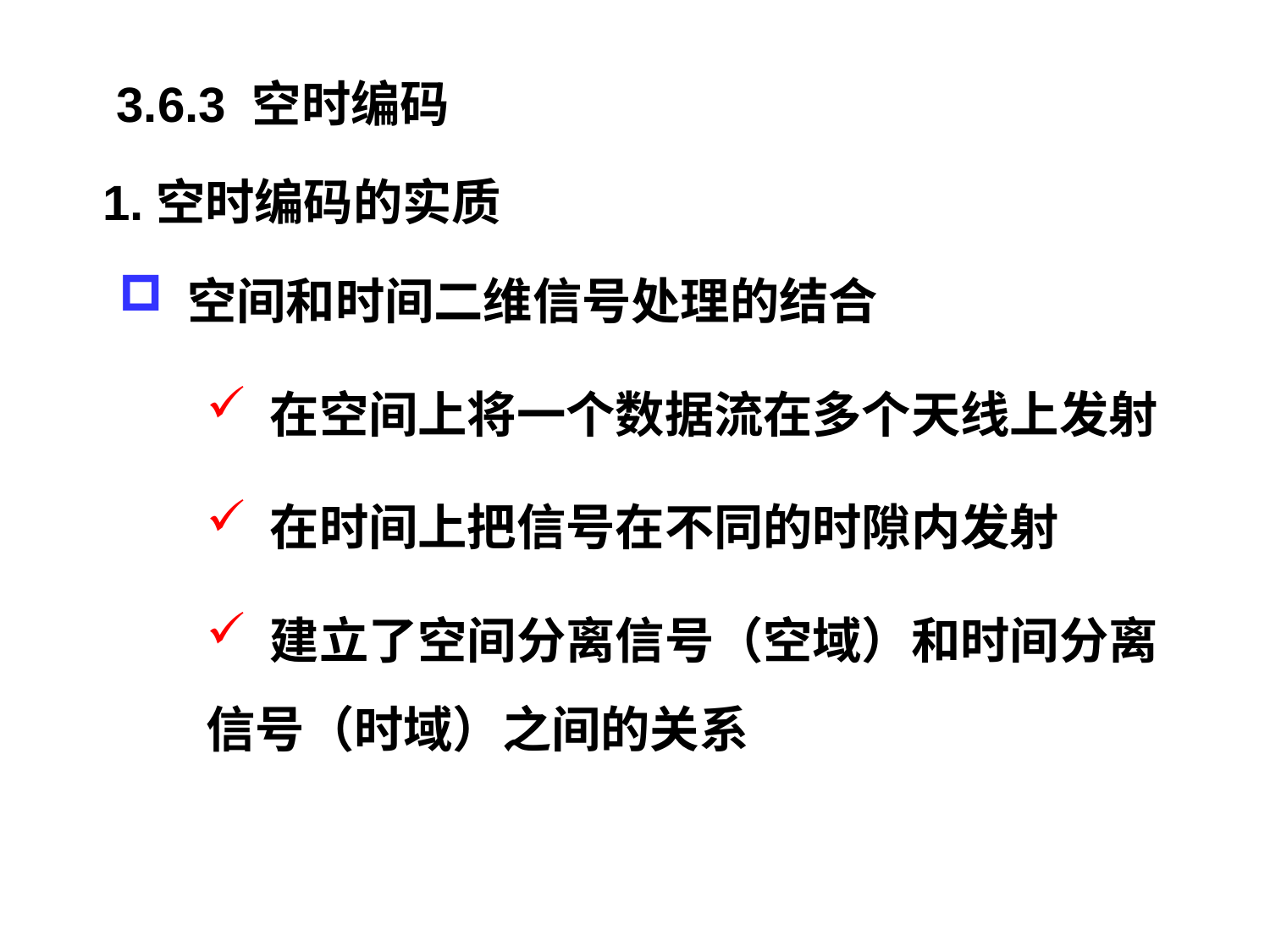

# 四、发射分集与空时编码
     3.6.3 空时编码
    1.空时编码的实质
 空间和时间二维信号处理的结合
 在空间上将一个数据流在多个天线上发射
 在时间上把信号在不同的时隙内发射
 建立了空间分离信号（空域）和时间分离信号（时域）之间的关系